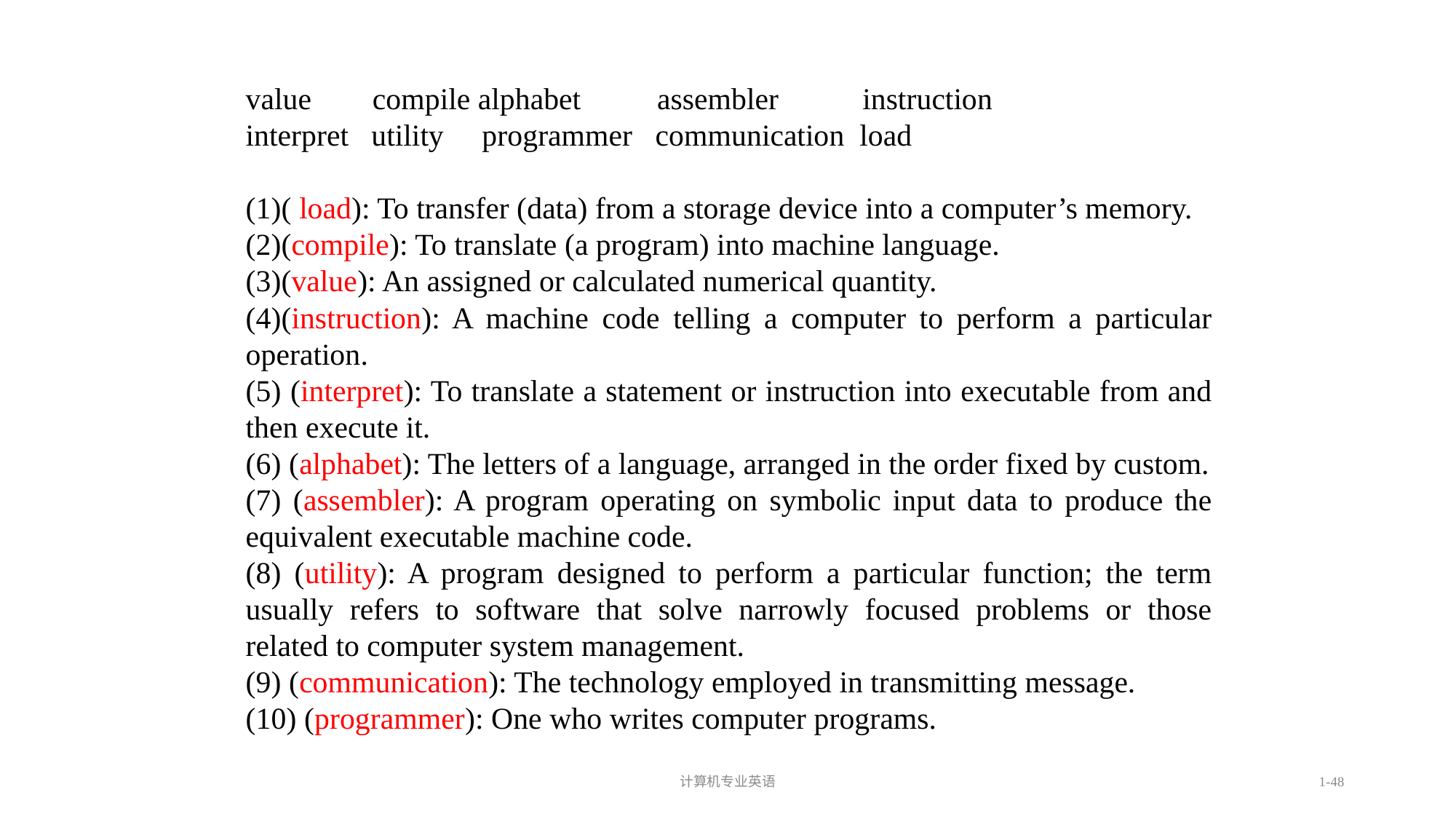

计算机专业英语
1-48
value        compile alphabet          assembler           instruction
interpret   utility     programmer   communication  load

(1)( load): To transfer (data) from a storage device into a computer’s memory.
(2)(compile): To translate (a program) into machine language.
(3)(value): An assigned or calculated numerical quantity.
(4)(instruction): A machine code telling a computer to perform a particular operation.
(5) (interpret): To translate a statement or instruction into executable from and then execute it.
(6) (alphabet): The letters of a language, arranged in the order fixed by custom.
(7) (assembler): A program operating on symbolic input data to produce the equivalent executable machine code.
(8) (utility): A program designed to perform a particular function; the term usually refers to software that solve narrowly focused problems or those related to computer system management.
(9) (communication): The technology employed in transmitting message.
(10) (programmer): One who writes computer programs.